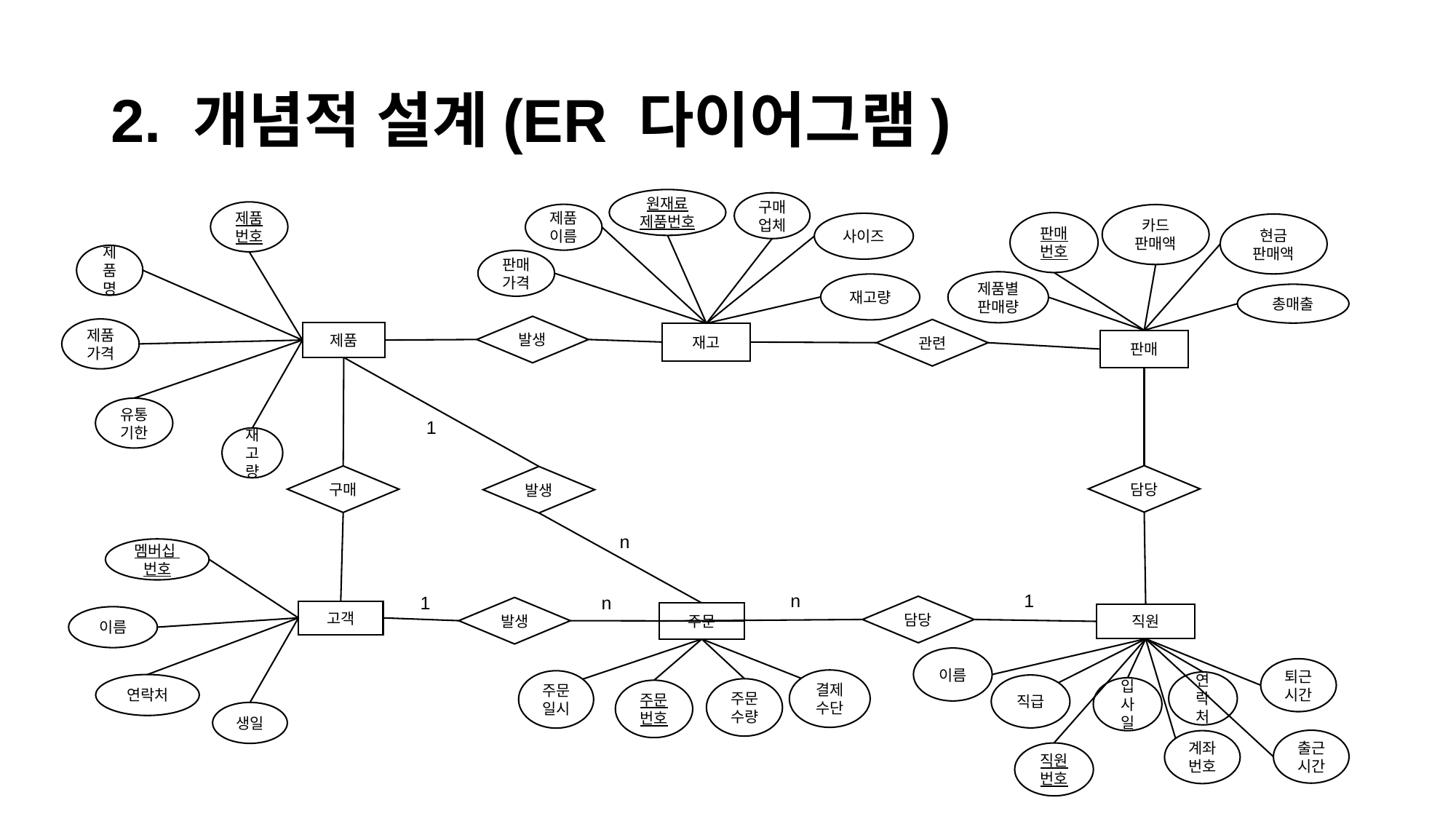

# 2. 개념적 설계(ER 다이어그램)
원재료
제품번호
구매업체
제품번호
제품이름
카드
판매액
판매번호
사이즈
현금
판매액
제품명
판매가격
제품별
판매량
재고량
총매출
발생
제품가격
관련
제품
재고
판매
유통기한
1
재고량
담당
구매
발생
n
멤버십
번호
n
1
n
1
담당
발생
고객
주문
직원
이름
이름
퇴근시간
결제수단
주문일시
연락처
연락처
직급
입사일
주문수량
주문번호
생일
출근시간
계좌번호
직원번호